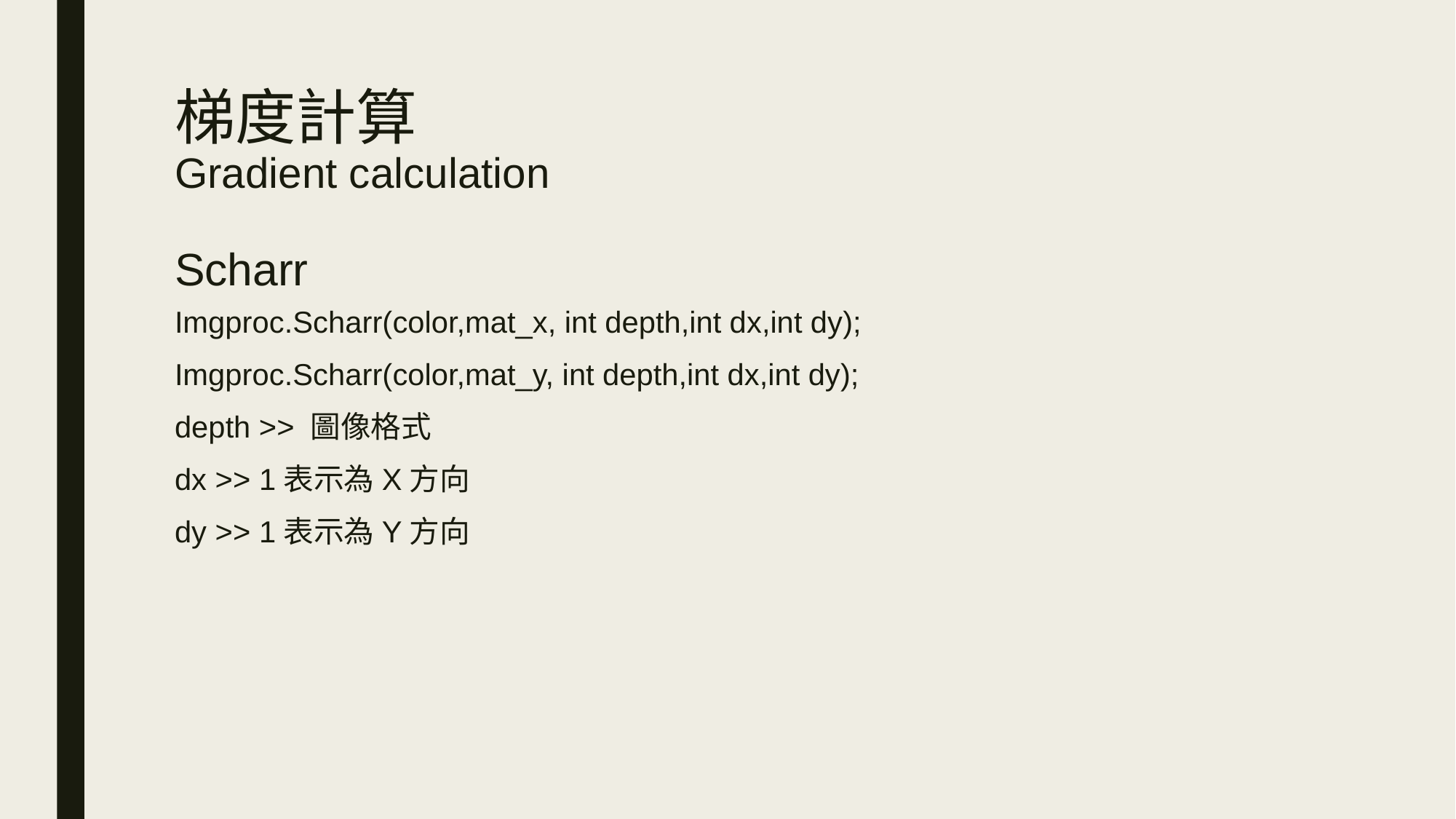

# 梯度計算 Gradient calculation
Scharr
Imgproc.Scharr(color,mat_x, int depth,int dx,int dy);
Imgproc.Scharr(color,mat_y, int depth,int dx,int dy);
depth >> 圖像格式
dx >> 1表示為X方向
dy >> 1表示為Y方向